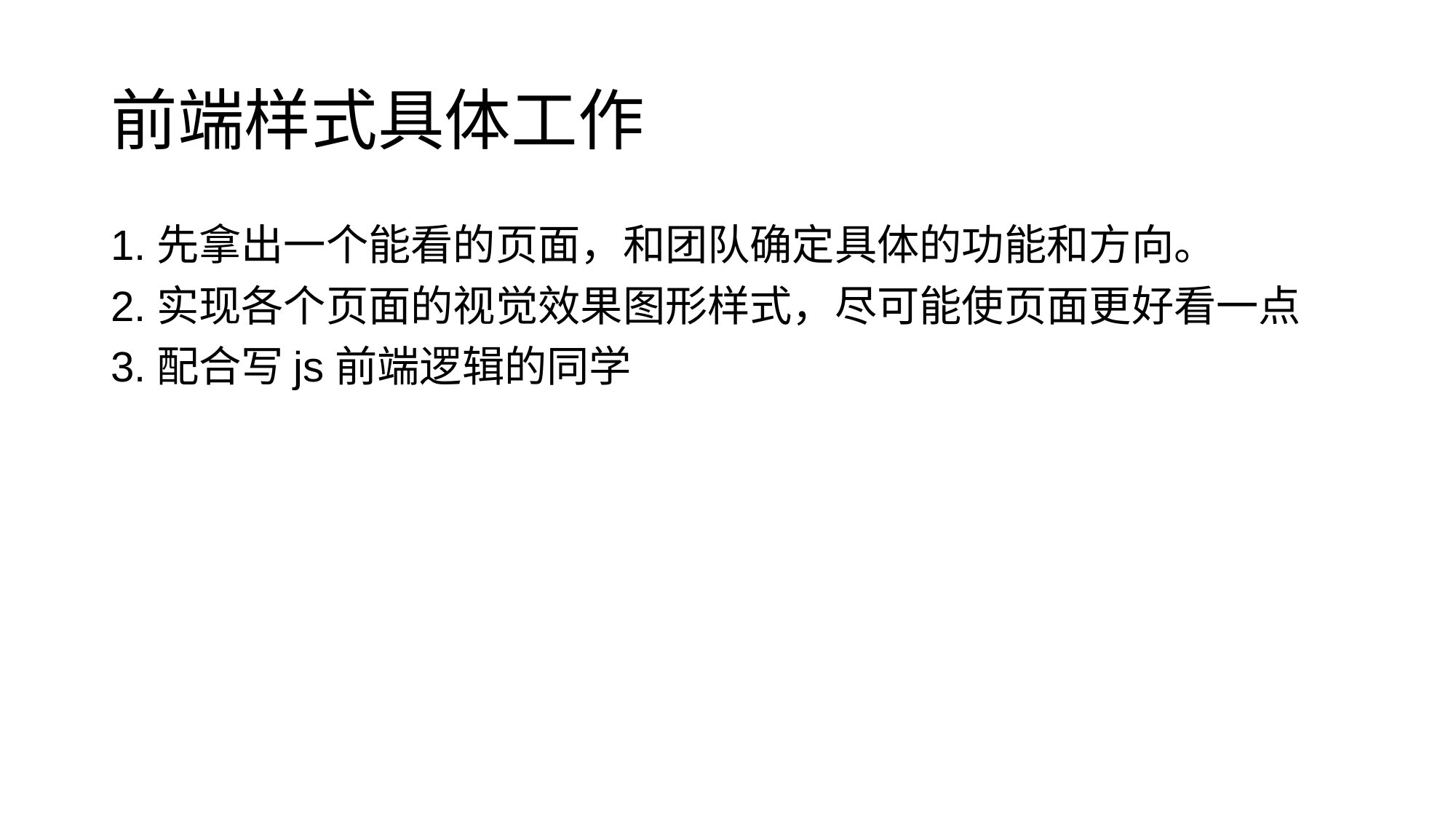

# 前端样式具体工作
1.先拿出一个能看的页面，和团队确定具体的功能和方向。
2.实现各个页面的视觉效果图形样式，尽可能使页面更好看一点
3.配合写js前端逻辑的同学